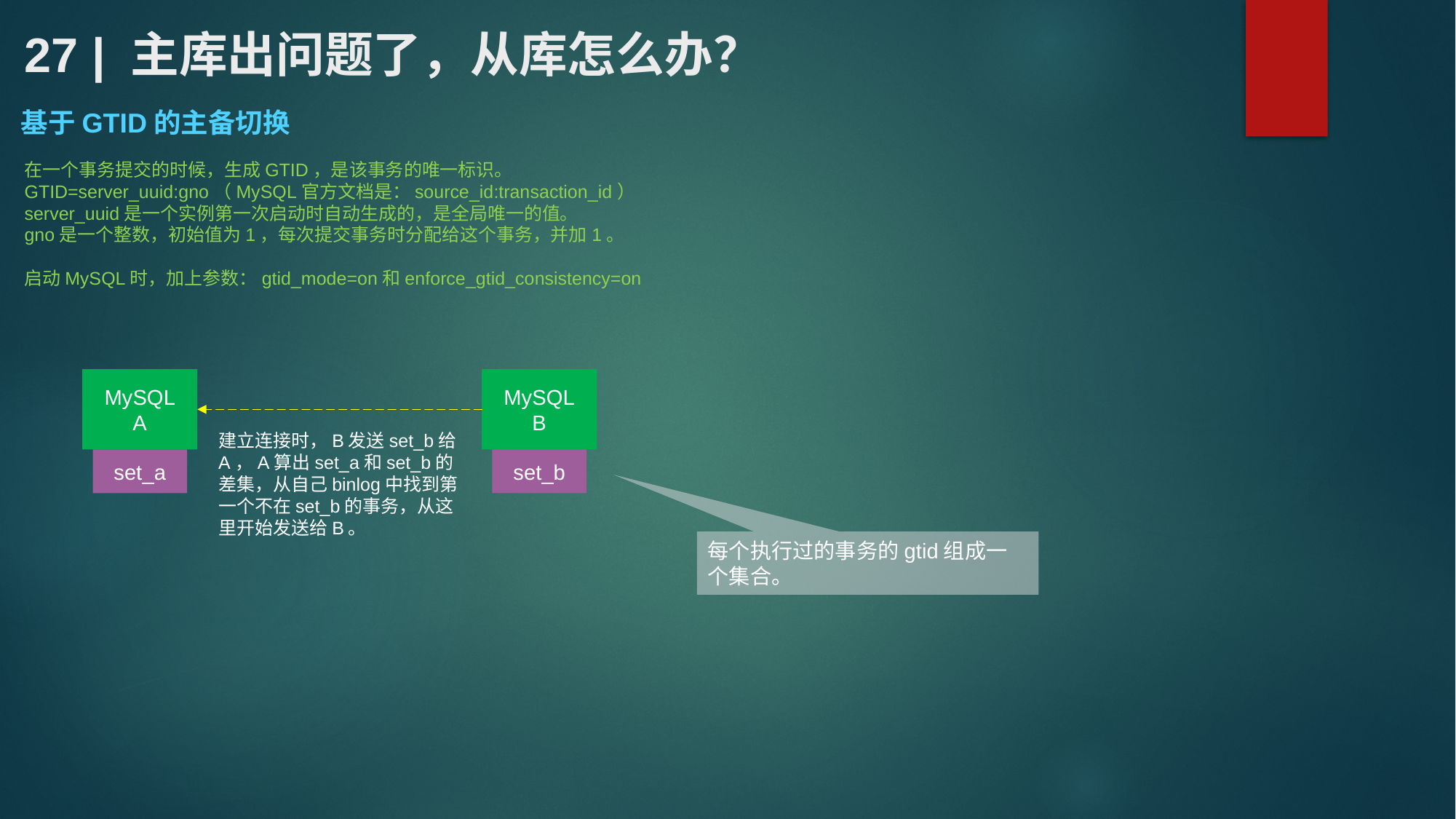

# 27 | 主库出问题了，从库怎么办？
基于GTID的主备切换
在一个事务提交的时候，生成GTID，是该事务的唯一标识。
GTID=server_uuid:gno（MySQL官方文档是：source_id:transaction_id）
server_uuid是一个实例第一次启动时自动生成的，是全局唯一的值。
gno是一个整数，初始值为1，每次提交事务时分配给这个事务，并加1。

启动MySQL时，加上参数：gtid_mode=on和enforce_gtid_consistency=on
MySQL
A
MySQL
B
建立连接时，B发送set_b给A，A算出set_a和set_b的差集，从自己binlog中找到第一个不在set_b的事务，从这里开始发送给B。
set_a
set_b
每个执行过的事务的gtid组成一个集合。